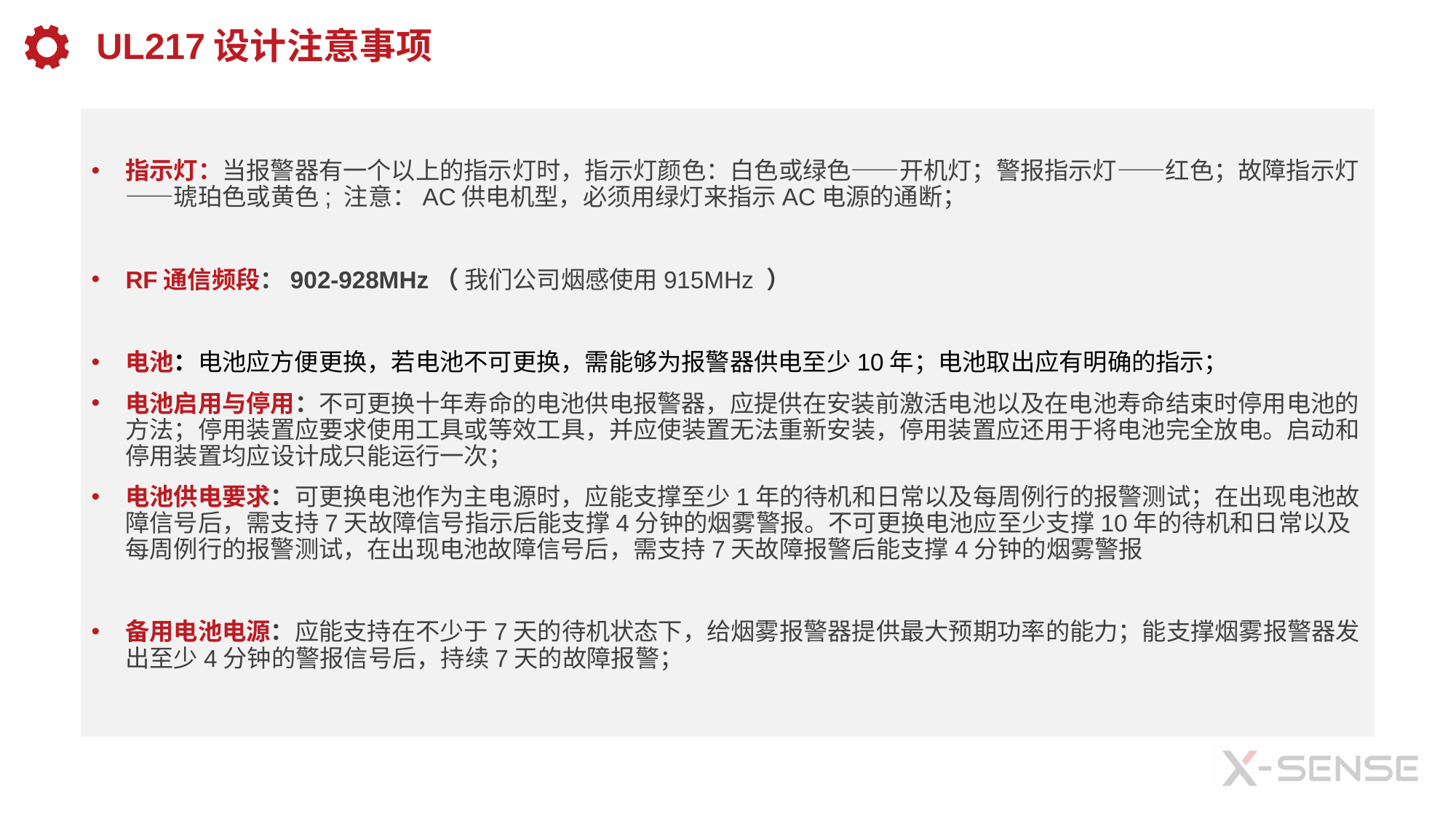

UL217设计注意事项

指示灯：当报警器有一个以上的指示灯时，指示灯颜色：白色或绿色——开机灯；警报指示灯——红色；故障指示灯——琥珀色或黄色; 注意：AC供电机型，必须用绿灯来指示AC电源的通断；

RF通信频段：902-928MHz（ 我们公司烟感使用915MHz ）

电池：电池应方便更换，若电池不可更换，需能够为报警器供电至少10年；电池取出应有明确的指示；
电池启用与停用：不可更换十年寿命的电池供电报警器，应提供在安装前激活电池以及在电池寿命结束时停用电池的方法；停用装置应要求使用工具或等效工具，并应使装置无法重新安装，停用装置应还用于将电池完全放电。启动和停用装置均应设计成只能运行一次；
电池供电要求：可更换电池作为主电源时，应能支撑至少1年的待机和日常以及每周例行的报警测试；在出现电池故障信号后，需支持7天故障信号指示后能支撑4分钟的烟雾警报。不可更换电池应至少支撑10年的待机和日常以及每周例行的报警测试，在出现电池故障信号后，需支持7天故障报警后能支撑4分钟的烟雾警报

备用电池电源：应能支持在不少于7天的待机状态下，给烟雾报警器提供最大预期功率的能力；能支撑烟雾报警器发出至少4分钟的警报信号后，持续7天的故障报警；